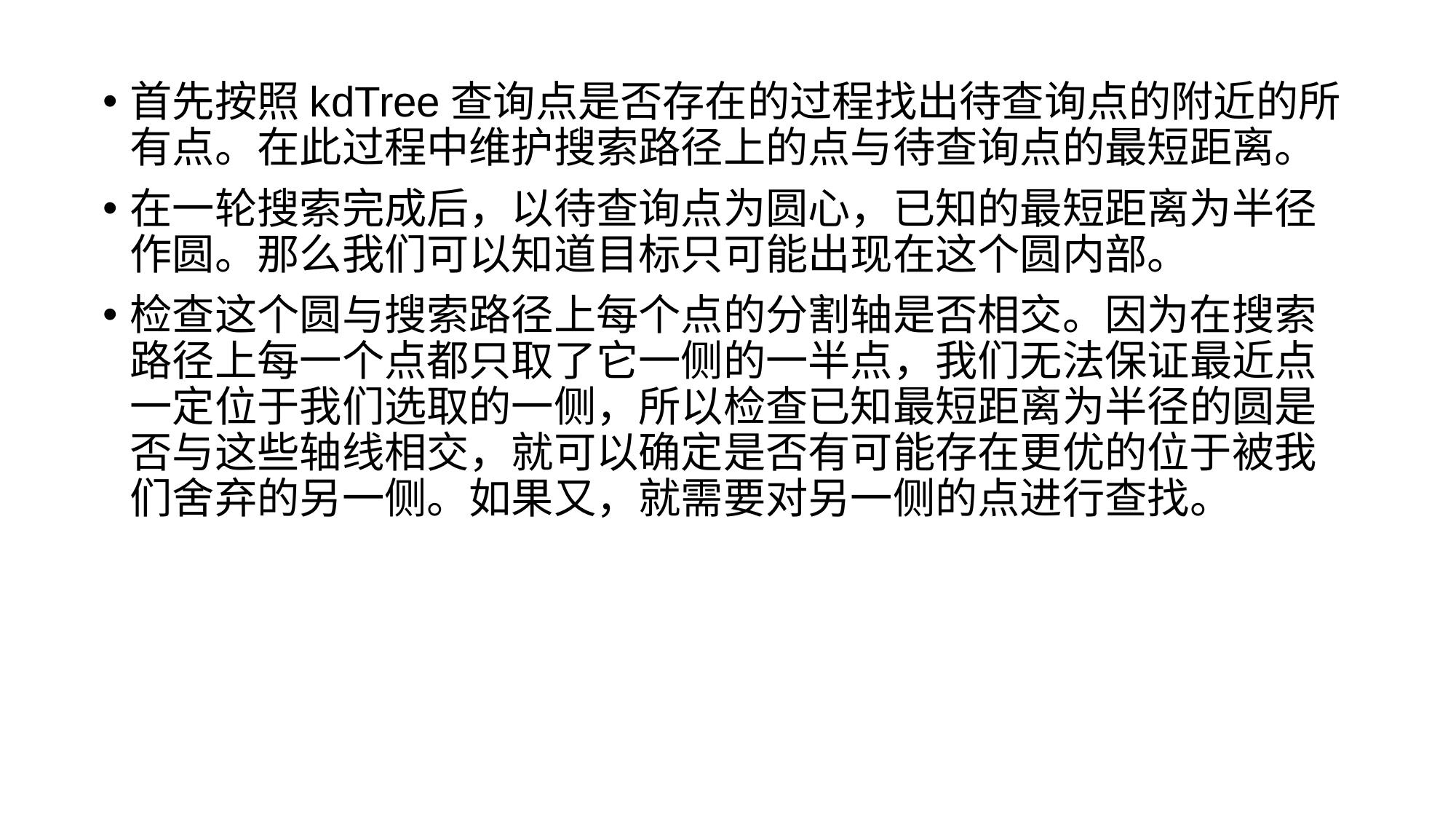

首先按照kdTree查询点是否存在的过程找出待查询点的附近的所有点。在此过程中维护搜索路径上的点与待查询点的最短距离。
在一轮搜索完成后，以待查询点为圆心，已知的最短距离为半径作圆。那么我们可以知道目标只可能出现在这个圆内部。
检查这个圆与搜索路径上每个点的分割轴是否相交。因为在搜索路径上每一个点都只取了它一侧的一半点，我们无法保证最近点一定位于我们选取的一侧，所以检查已知最短距离为半径的圆是否与这些轴线相交，就可以确定是否有可能存在更优的位于被我们舍弃的另一侧。如果又，就需要对另一侧的点进行查找。